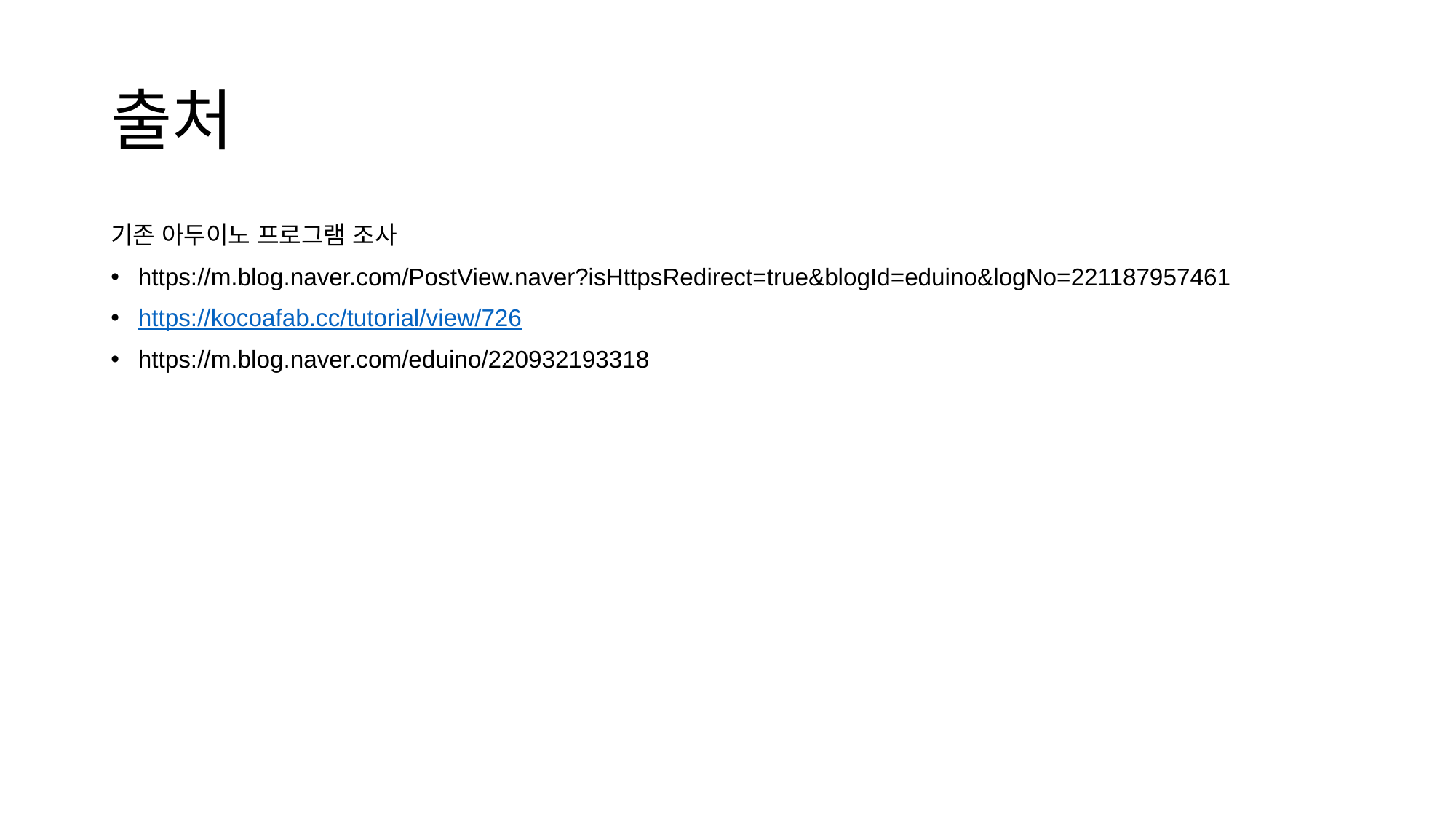

# 출처
기존 아두이노 프로그램 조사
https://m.blog.naver.com/PostView.naver?isHttpsRedirect=true&blogId=eduino&logNo=221187957461
https://kocoafab.cc/tutorial/view/726
https://m.blog.naver.com/eduino/220932193318